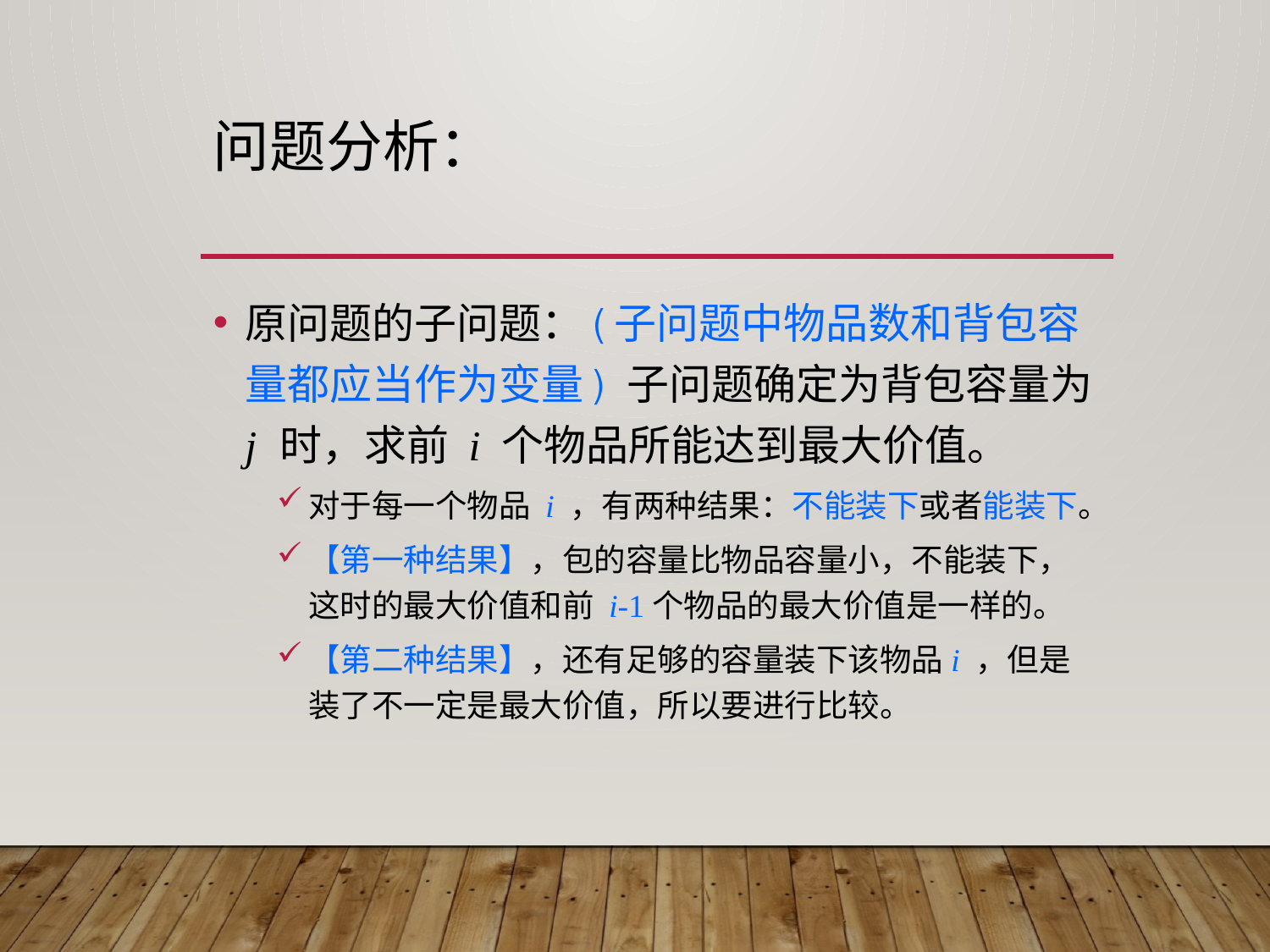

# 问题分析：
原问题的子问题：(子问题中物品数和背包容量都应当作为变量) 子问题确定为背包容量为 j 时，求前 i 个物品所能达到最大价值。
对于每一个物品 i ，有两种结果：不能装下或者能装下。
【第一种结果】，包的容量比物品容量小，不能装下，这时的最大价值和前 i-1个物品的最大价值是一样的。
【第二种结果】，还有足够的容量装下该物品i ，但是装了不一定是最大价值，所以要进行比较。